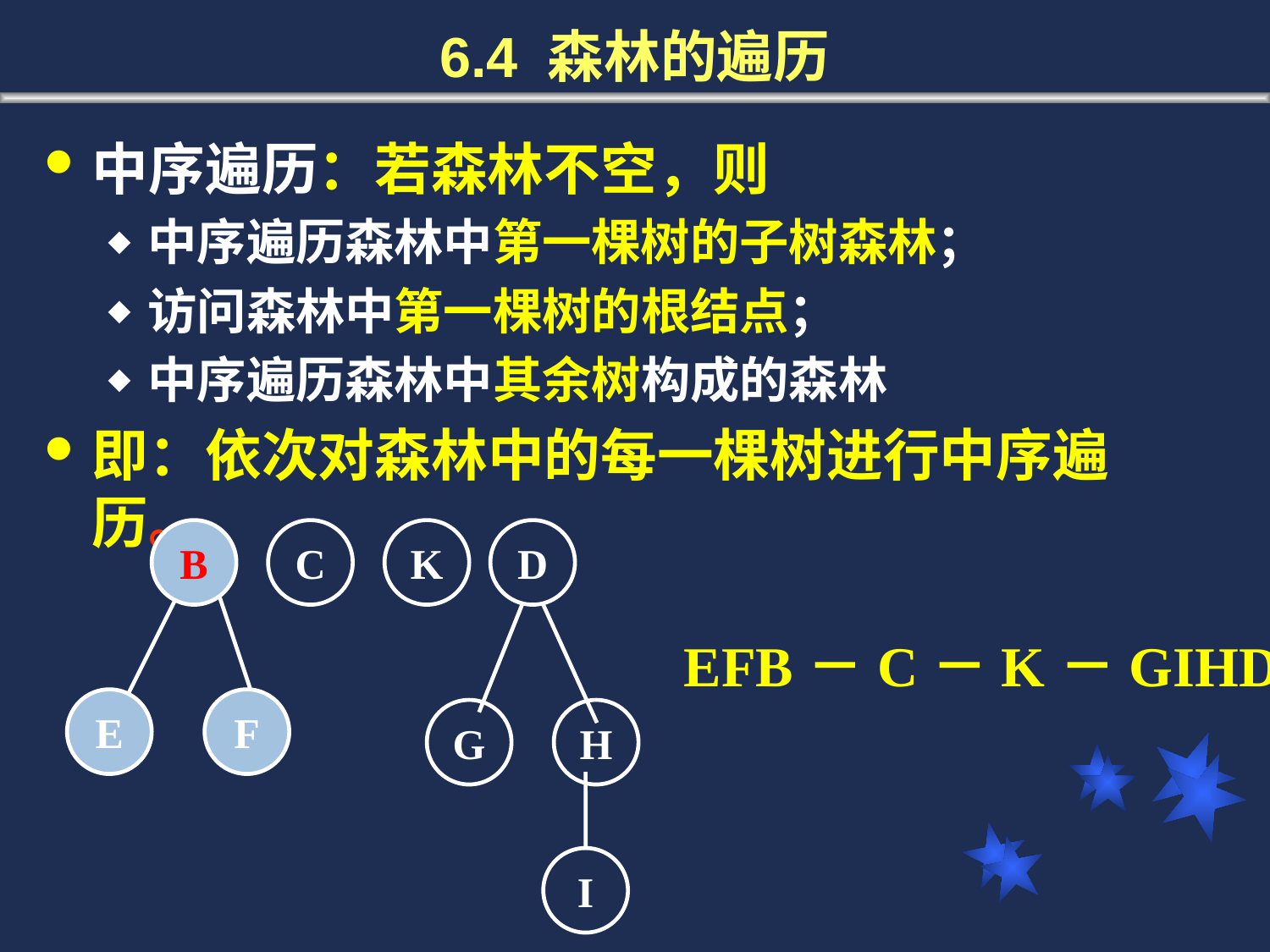

# 6.4 森林的遍历
中序遍历：若森林不空，则
中序遍历森林中第一棵树的子树森林；
访问森林中第一棵树的根结点；
中序遍历森林中其余树构成的森林
即：依次对森林中的每一棵树进行中序遍历。

B
C
K
D

G
H

I

E
F
EFB－C－K－GIHD